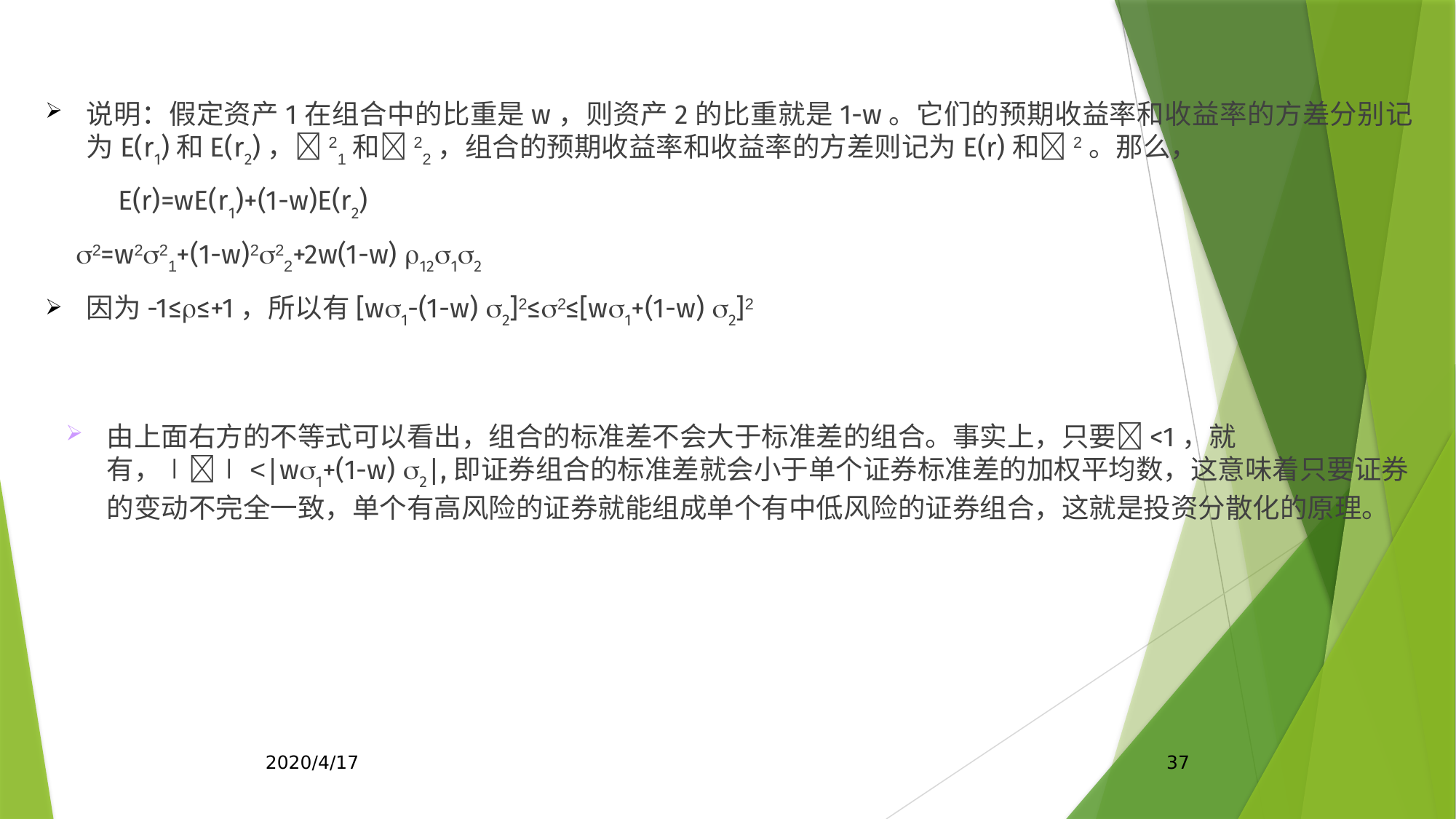

说明：假定资产1在组合中的比重是w，则资产2的比重就是1-w。它们的预期收益率和收益率的方差分别记为E(r1)和E(r2)，σ21和σ22，组合的预期收益率和收益率的方差则记为E(r)和σ2。那么，
          E(r)=wE(r1)+(1-w)E(r2)
    σ2=w2σ21+(1-w)2σ22+2w(1-w) ρ12σ1σ2
因为-1≤ρ≤+1，所以有[wσ1-(1-w) σ2]2≤σ2≤[wσ1+(1-w) σ2]2
由上面右方的不等式可以看出，组合的标准差不会大于标准差的组合。事实上，只要ρ<1，就有，∣σ∣<∣wσ1+(1-w) σ2∣,即证券组合的标准差就会小于单个证券标准差的加权平均数，这意味着只要证券的变动不完全一致，单个有高风险的证券就能组成单个有中低风险的证券组合，这就是投资分散化的原理。

2020/4/17
37